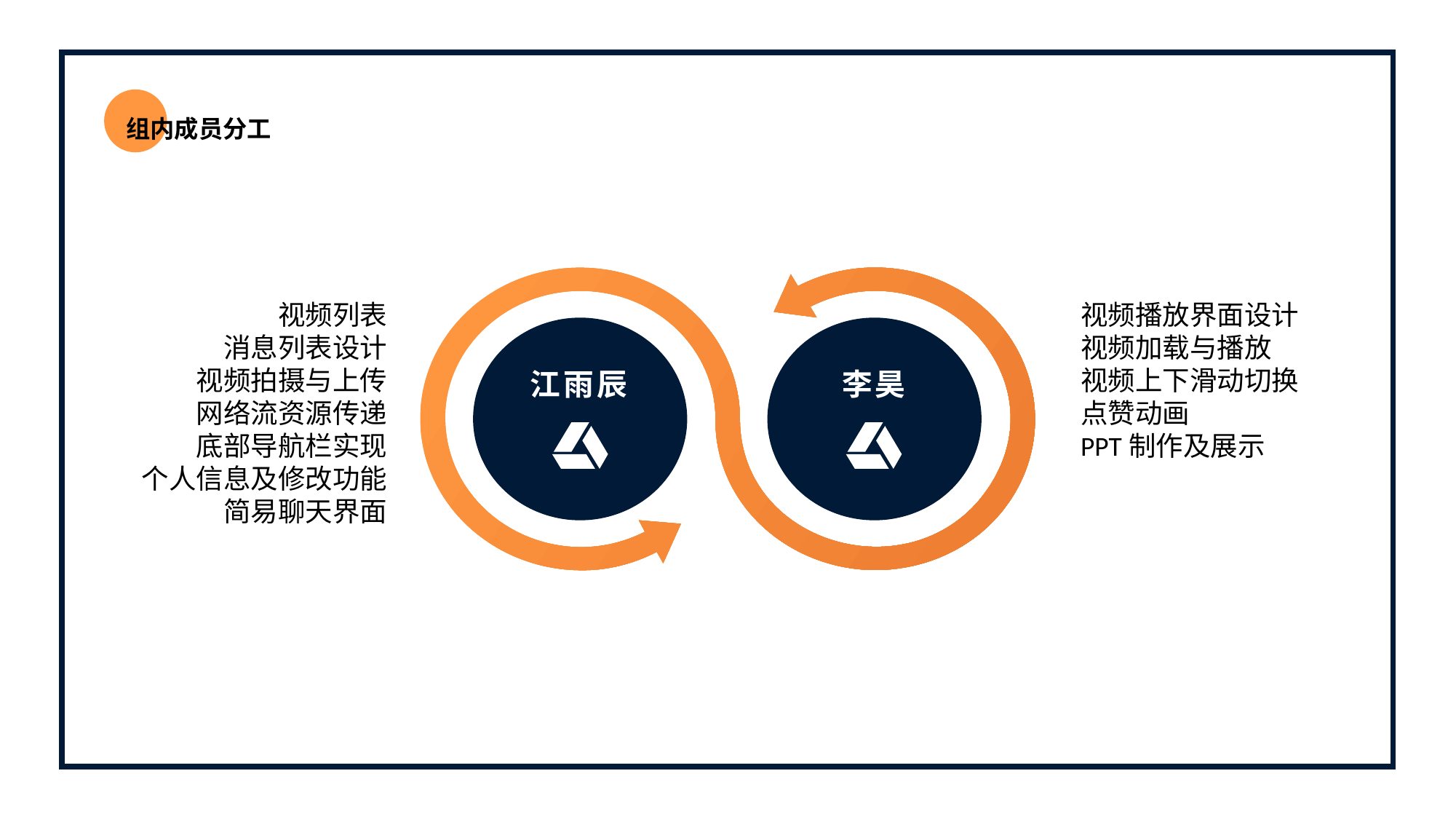

组内成员分工

江雨辰
李昊

视频列表
消息列表设计
视频拍摄与上传
网络流资源传递
底部导航栏实现
个人信息及修改功能
简易聊天界面
视频播放界面设计
视频加载与播放
视频上下滑动切换
点赞动画
PPT制作及展示